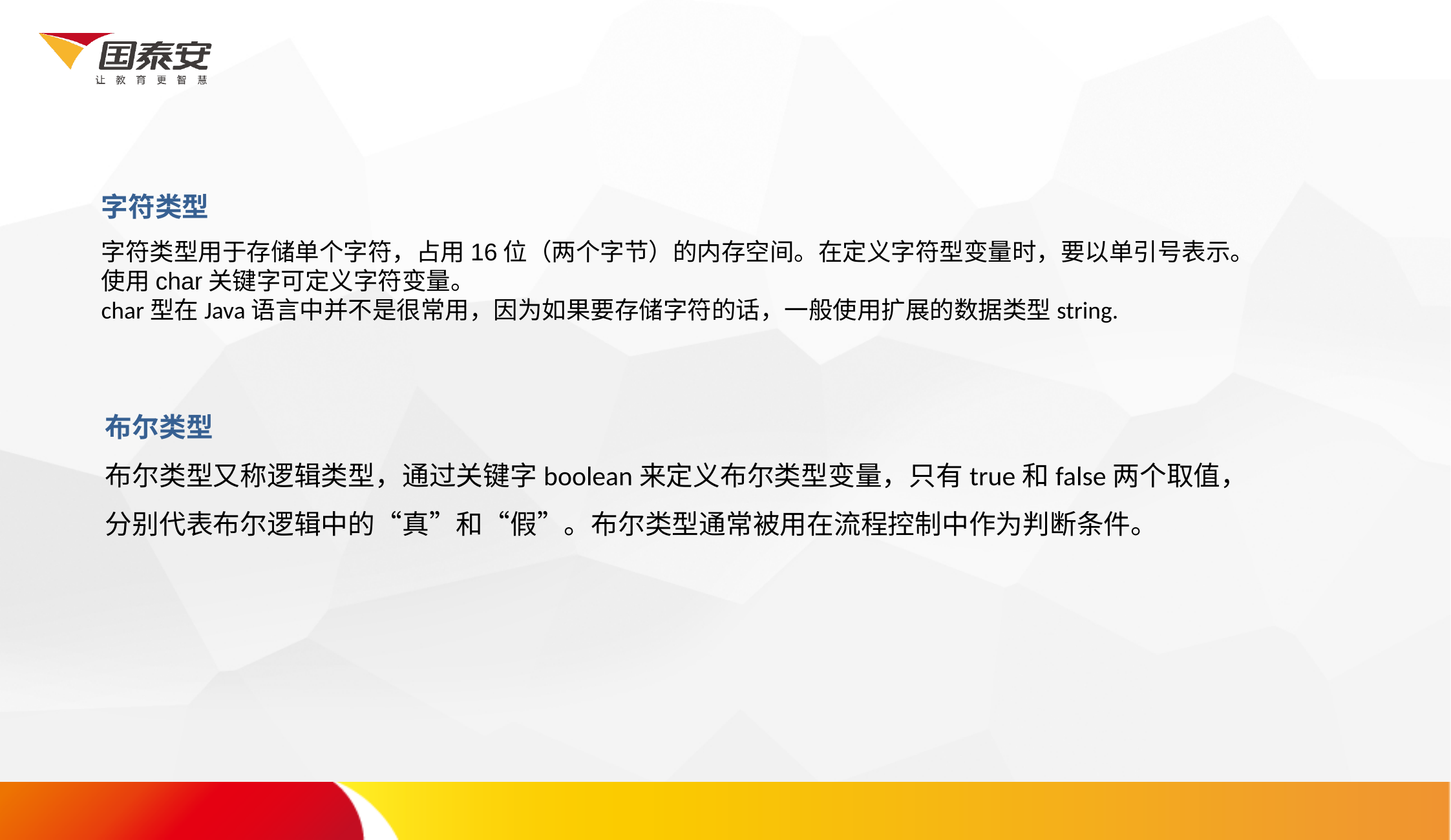

字符类型
字符类型用于存储单个字符，占用16位（两个字节）的内存空间。在定义字符型变量时，要以单引号表示。
使用char关键字可定义字符变量。
char型在Java语言中并不是很常用，因为如果要存储字符的话，一般使用扩展的数据类型string.
布尔类型
布尔类型又称逻辑类型，通过关键字boolean来定义布尔类型变量，只有true和false两个取值，分别代表布尔逻辑中的“真”和“假”。布尔类型通常被用在流程控制中作为判断条件。